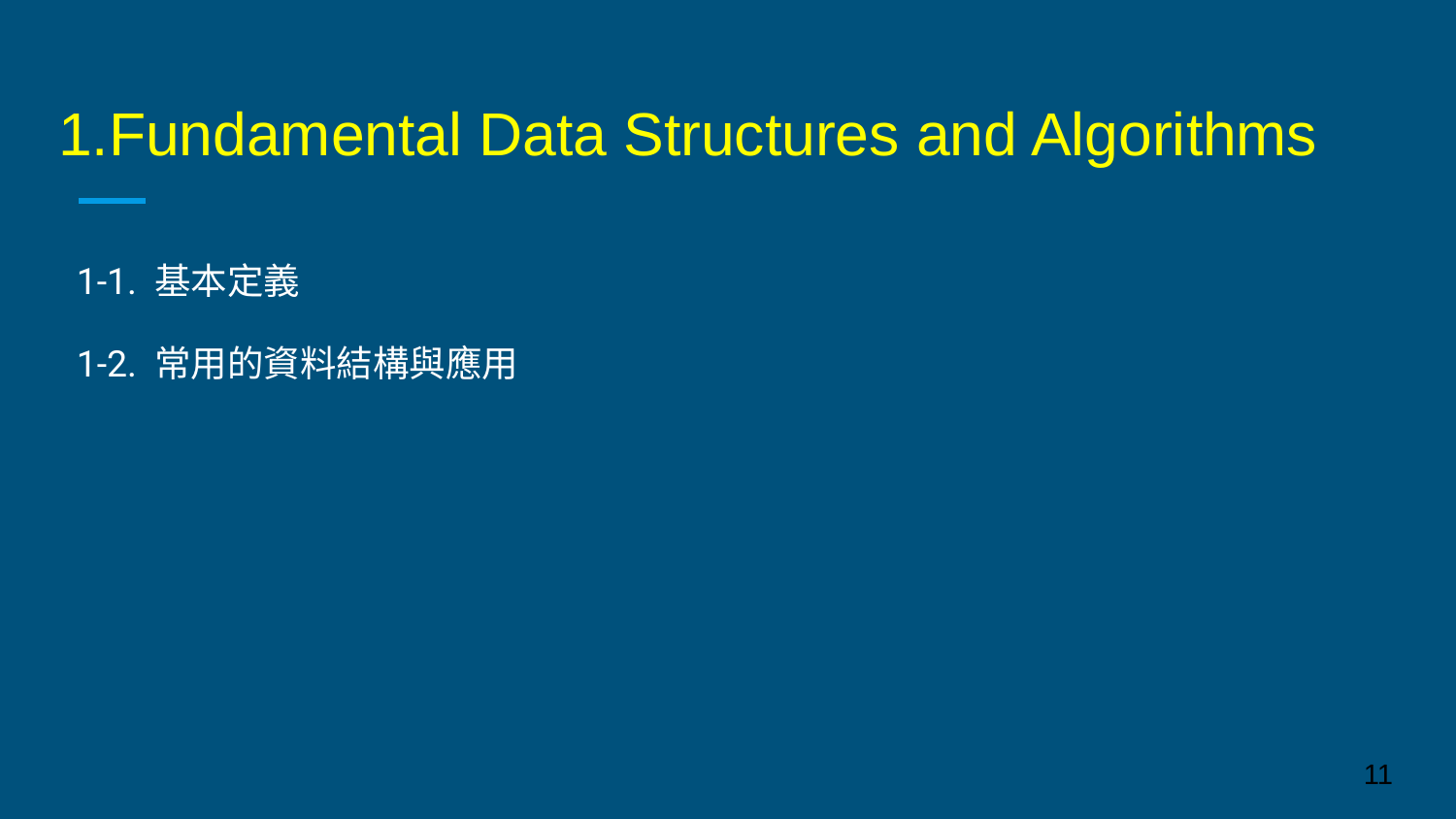

# Fundamental Data Structures and Algorithms
1-1. 基本定義
1-2. 常用的資料結構與應用
11